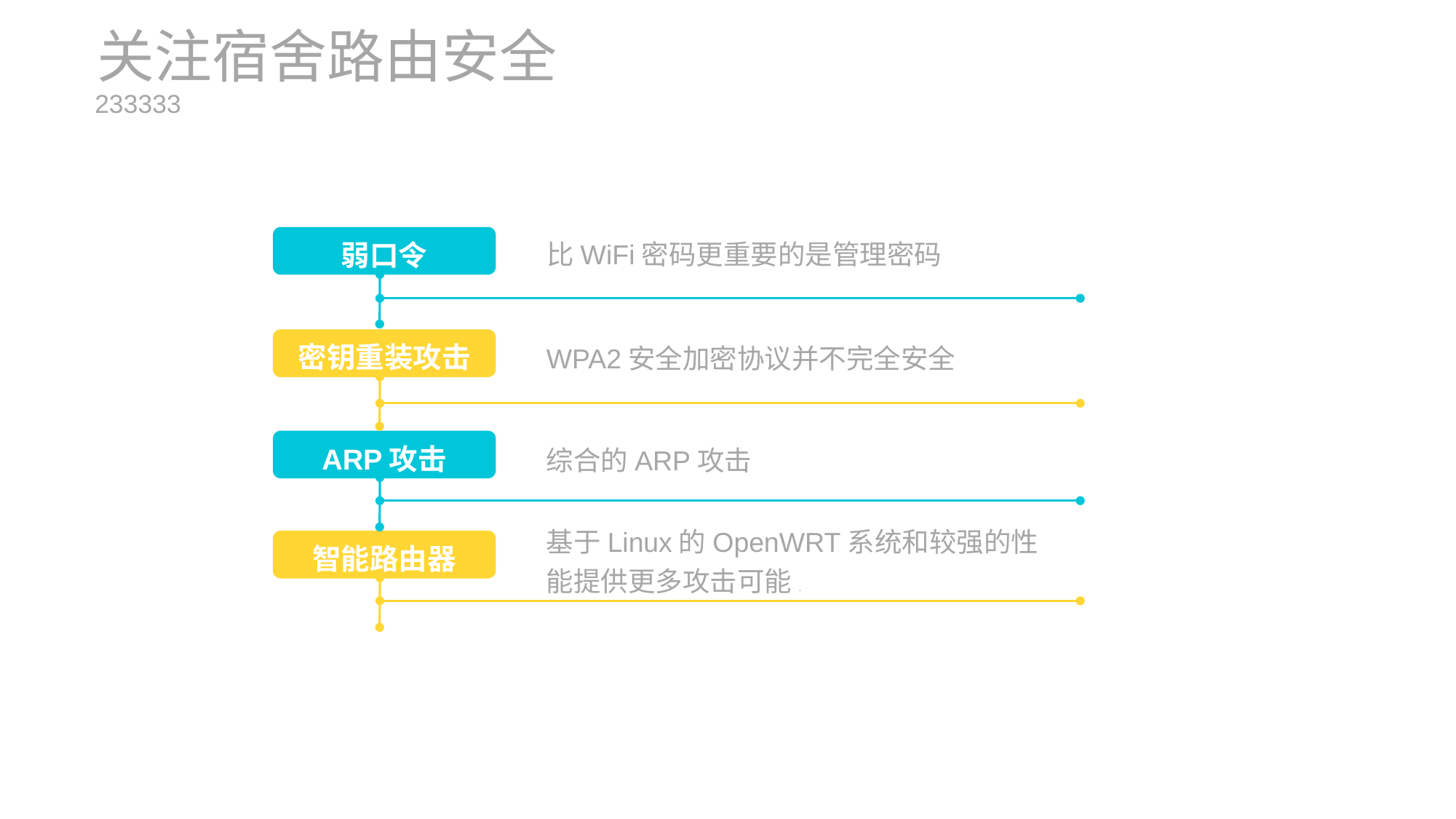

关注宿舍路由安全
233333
弱口令
比WiFi密码更重要的是管理密码
密钥重装攻击
WPA2安全加密协议并不完全安全
ARP攻击
综合的ARP攻击
基于Linux的OpenWRT系统和较强的性能提供更多攻击可能.
智能路由器